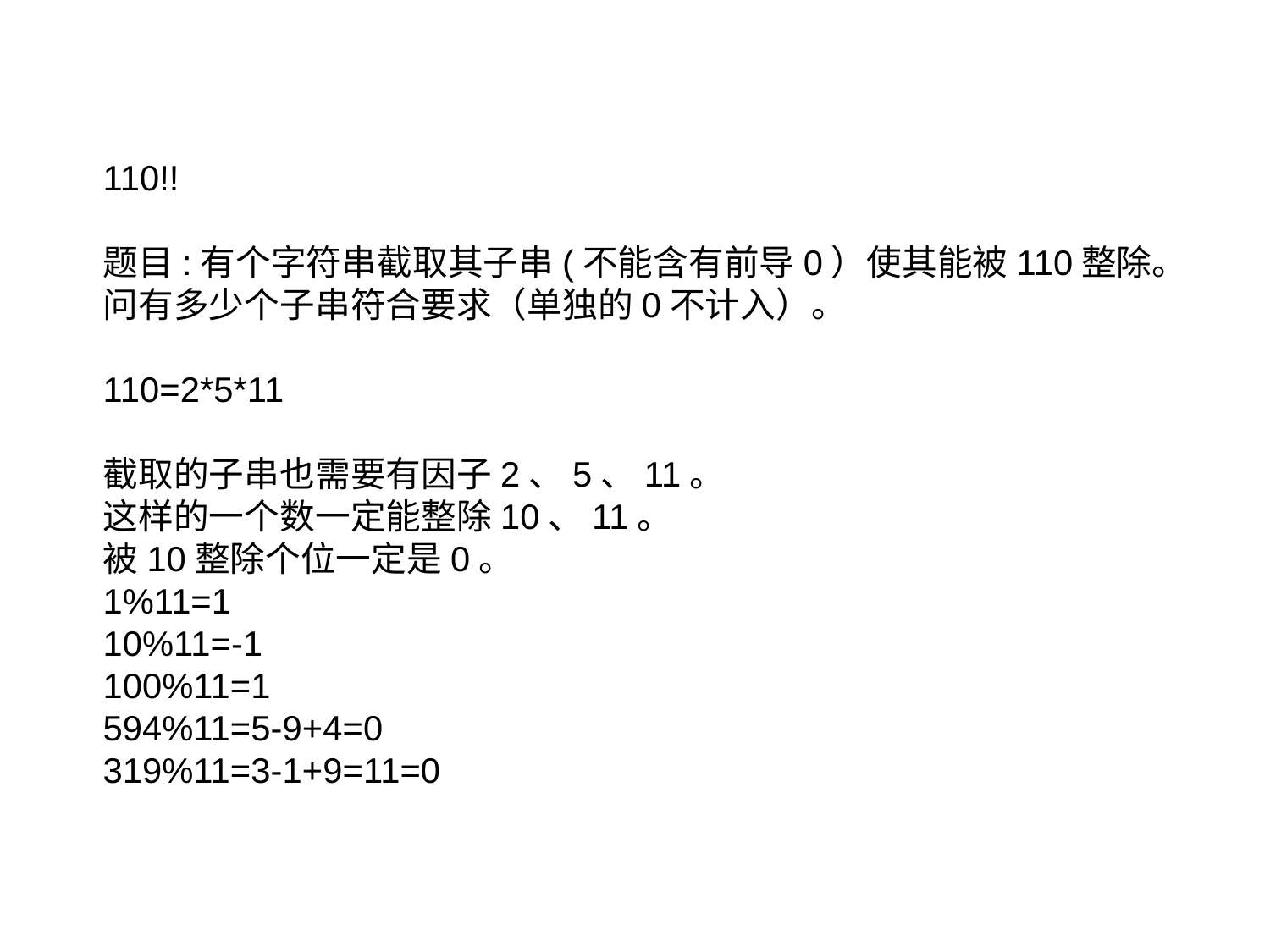

110!!

题目:有个字符串截取其子串(不能含有前导0）使其能被110整除。问有多少个子串符合要求（单独的0不计入）。

110=2*5*11

截取的子串也需要有因子2、5、11。
这样的一个数一定能整除10、11。
被10整除个位一定是0。
1%11=1
10%11=-1
100%11=1
594%11=5-9+4=0
319%11=3-1+9=11=0